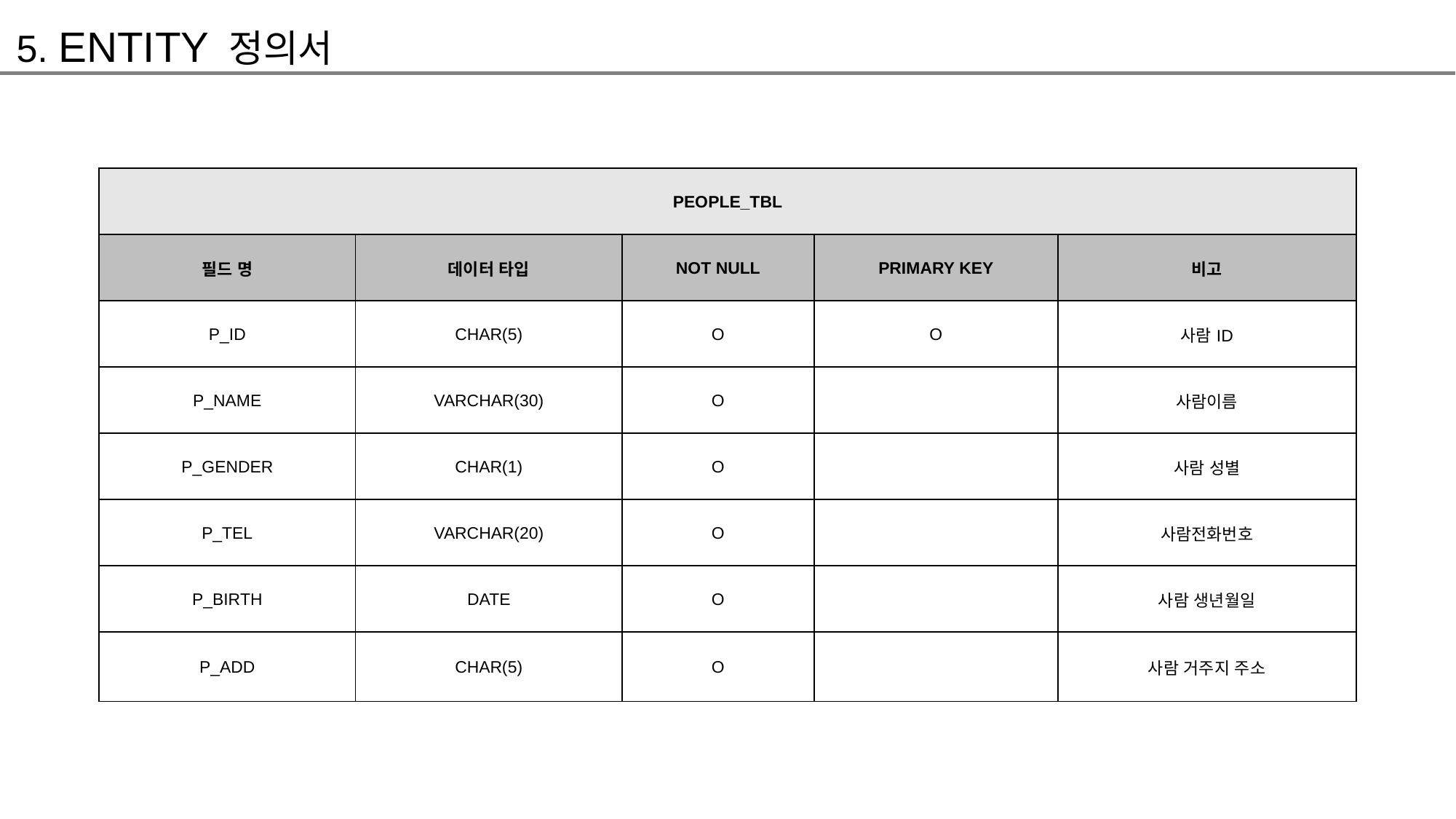

5. ENTITY 정의서
| PEOPLE\_TBL |  |  |  |  |
| --- | --- | --- | --- | --- |
| 필드 명 | 데이터 타입 | NOT NULL | PRIMARY KEY | 비고 |
| P\_ID | CHAR(5) | O | O | 사람ID |
| P\_NAME | VARCHAR(30) | O |  | 사람이름 |
| P\_GENDER | CHAR(1) | O |  | 사람 성별 |
| P\_TEL | VARCHAR(20) | O |  | 사람전화번호 |
| P\_BIRTH | DATE | O |  | 사람 생년월일 |
| P\_ADD | CHAR(5) | O |  | 사람 거주지 주소 |